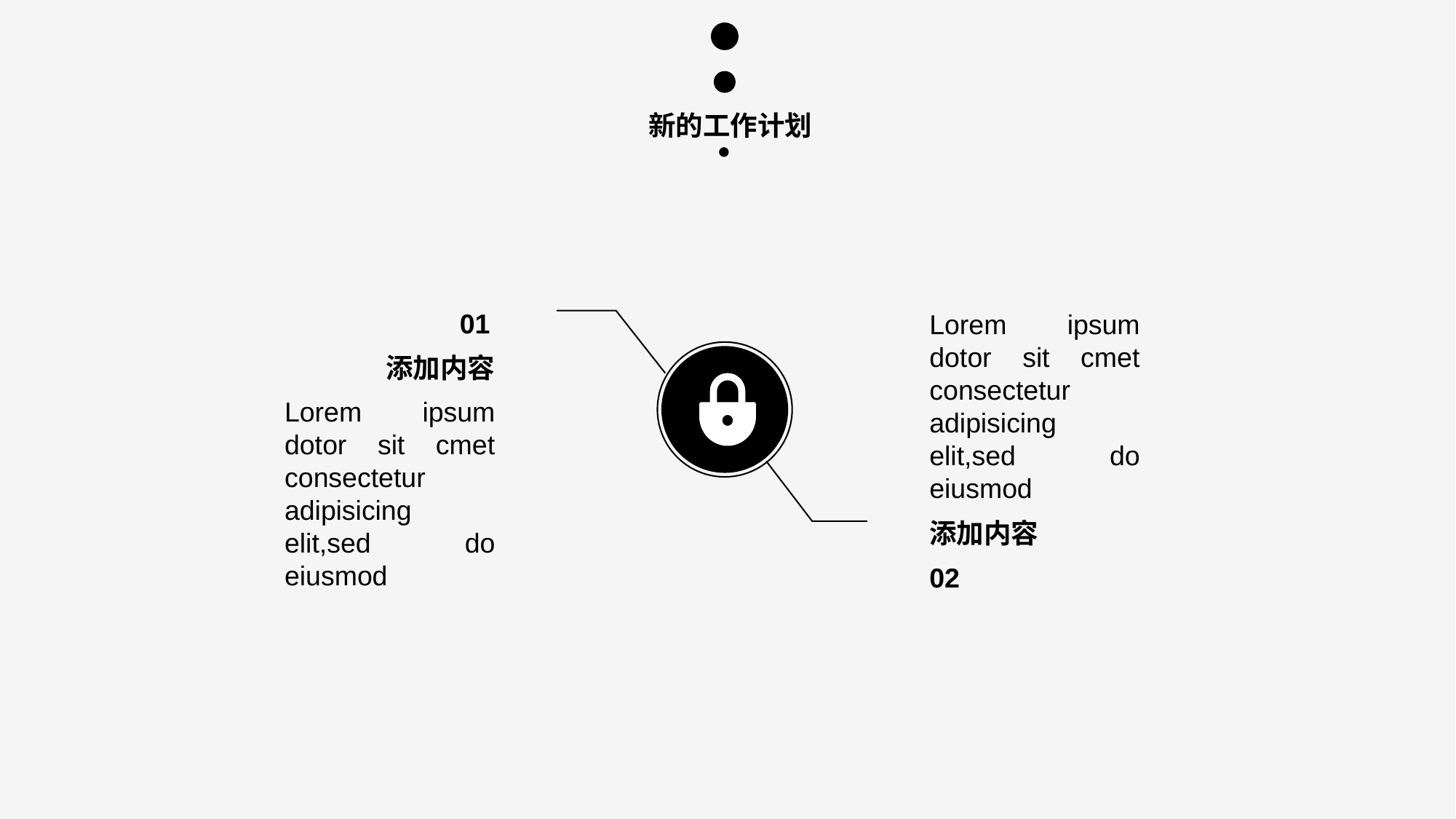

新的工作计划

01
添加内容
Lorem ipsum dotor sit cmet consectetur adipisicing elit,sed do eiusmod
Lorem ipsum dotor sit cmet consectetur adipisicing elit,sed do eiusmod
添加内容
02